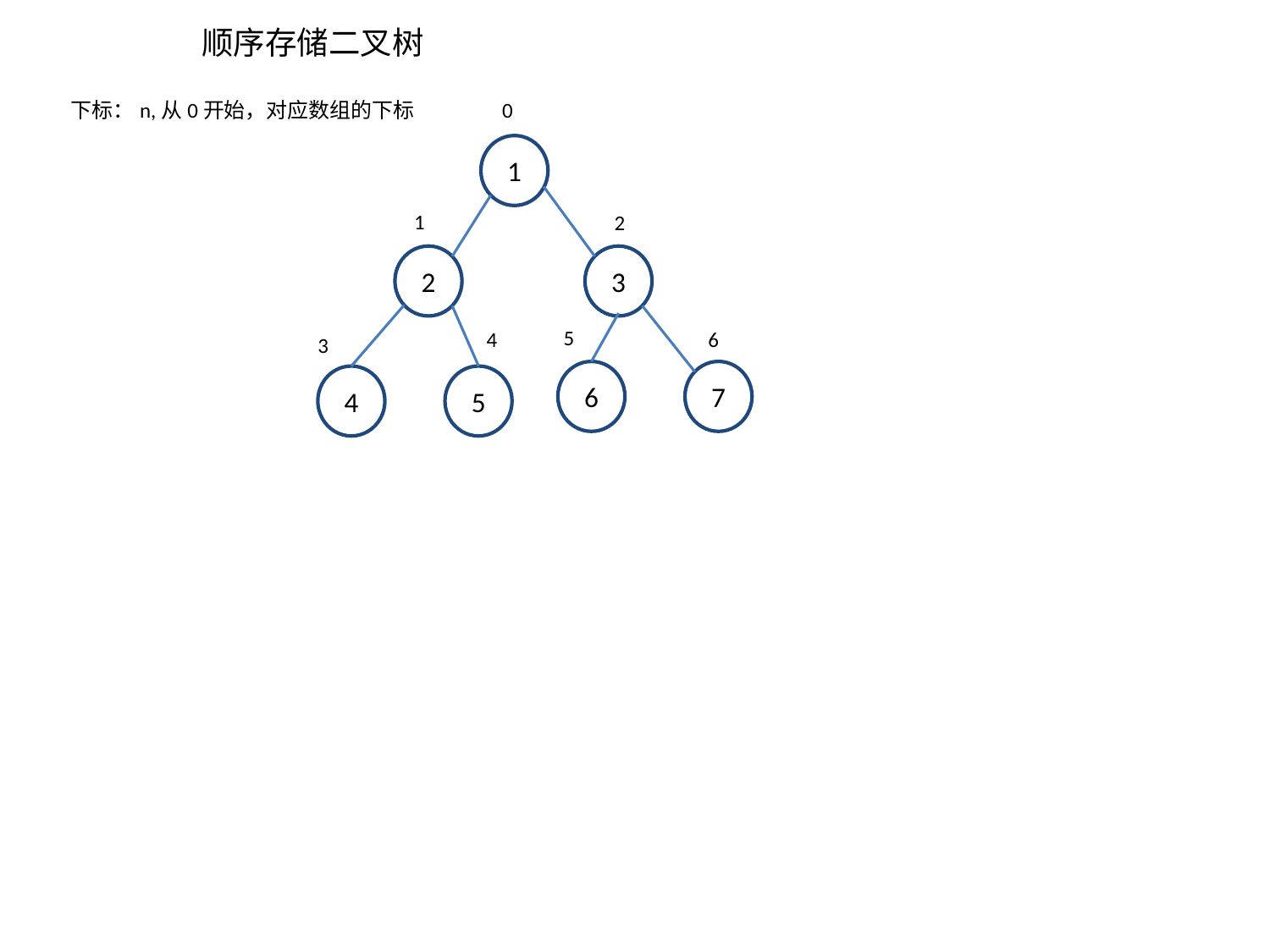

顺序存储二叉树
0
 下标：n,从0开始，对应数组的下标
1
1
2
2
3
5
6
4
3
6
7
4
5